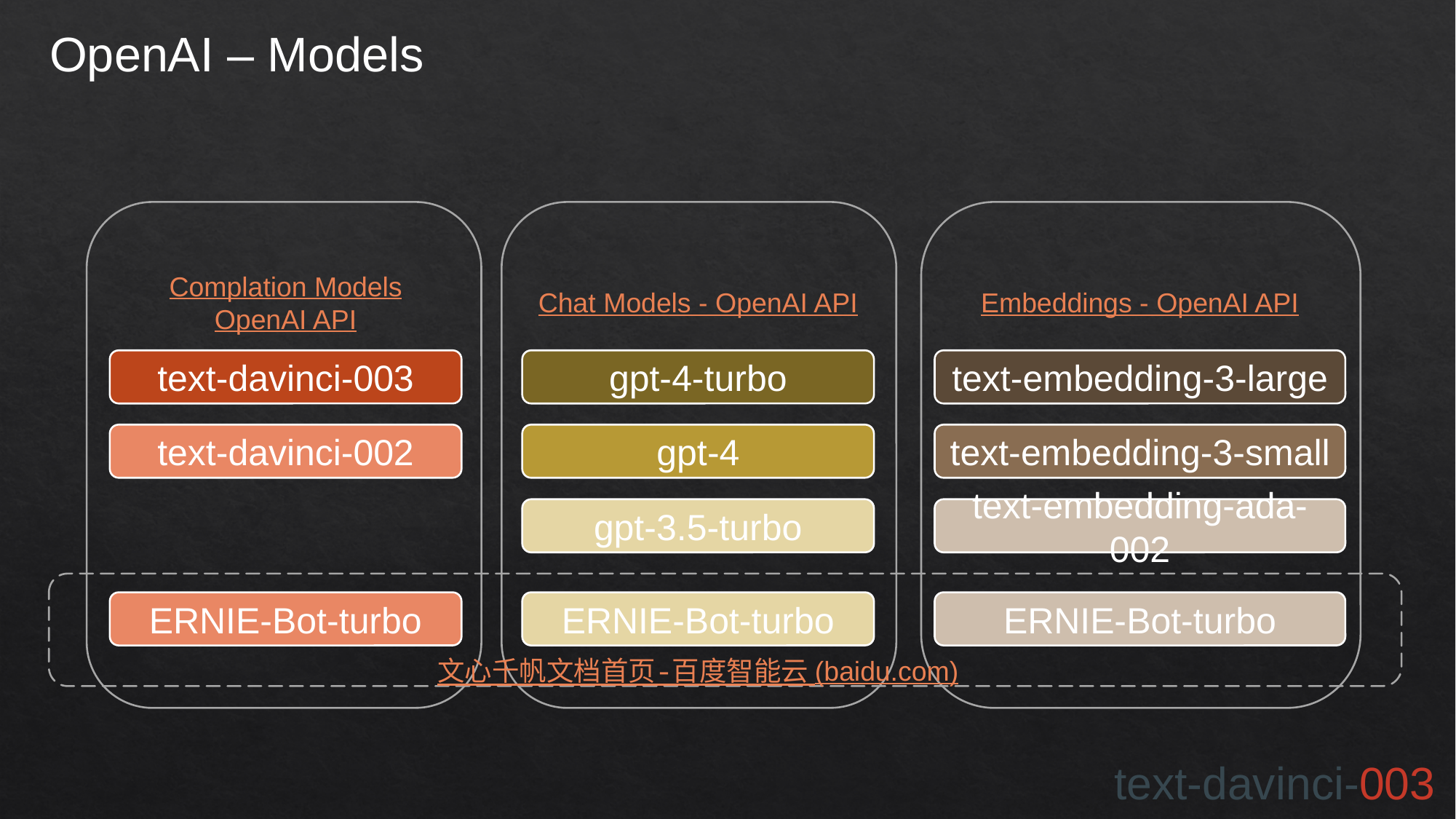

OpenAI – Models

Complation Models
OpenAI API
Chat Models - OpenAI API
Embeddings - OpenAI API
text-davinci-003
gpt-4-turbo
text-embedding-3-large
text-davinci-002
gpt-4
text-embedding-3-small
gpt-3.5-turbo
text-embedding-ada-002

ERNIE-Bot-turbo
ERNIE-Bot-turbo
ERNIE-Bot-turbo
文心千帆文档首页-百度智能云 (baidu.com)
text-davinci-003